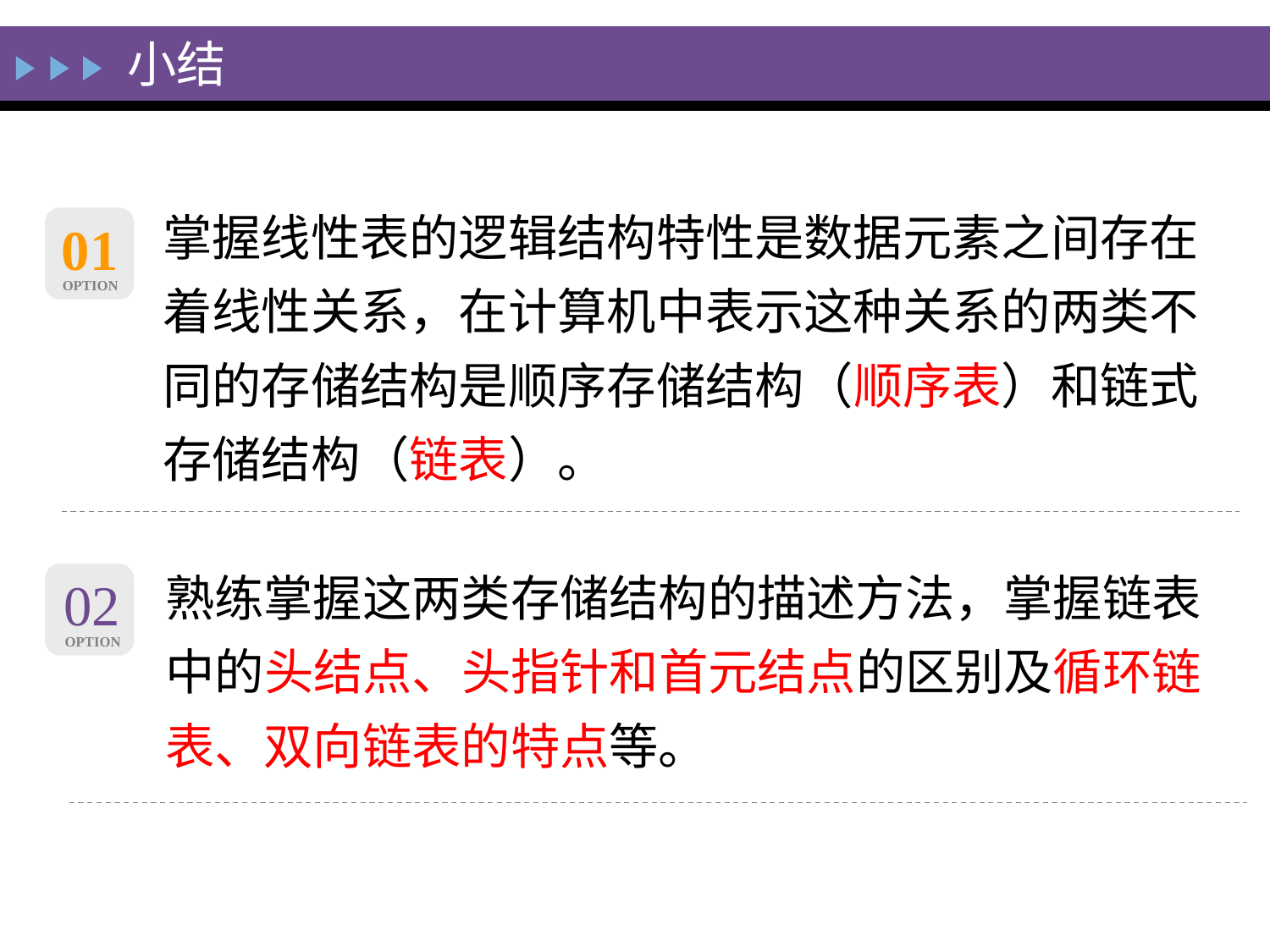

小结
掌握线性表的逻辑结构特性是数据元素之间存在着线性关系，在计算机中表示这种关系的两类不同的存储结构是顺序存储结构（顺序表）和链式存储结构（链表）。

01
OPTION
熟练掌握这两类存储结构的描述方法，掌握链表中的头结点、头指针和首元结点的区别及循环链表、双向链表的特点等。

02
OPTION